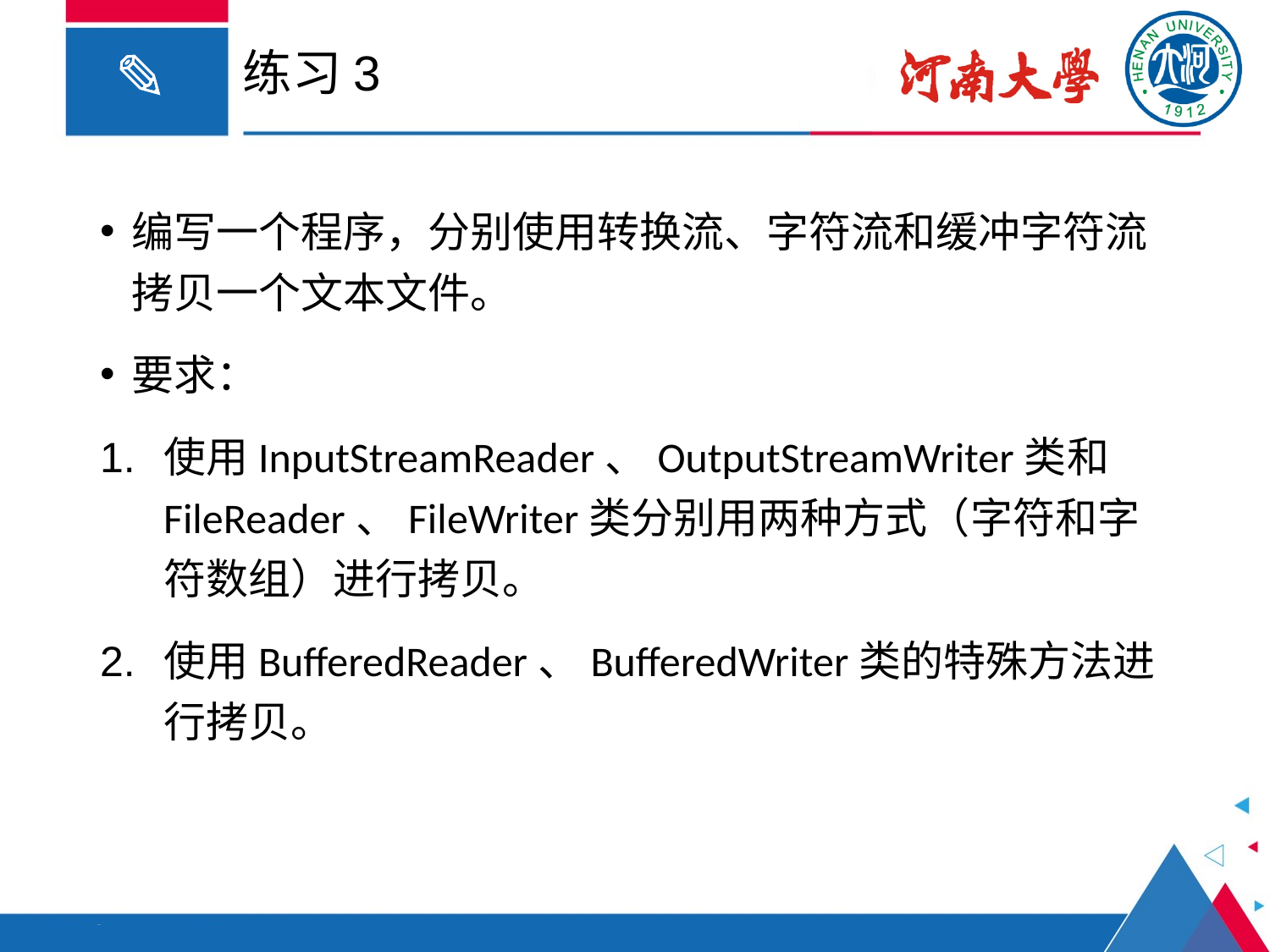

# 练习3
编写一个程序，分别使用转换流、字符流和缓冲字符流拷贝一个文本文件。
要求：
使用InputStreamReader、OutputStreamWriter类和FileReader、FileWriter类分别用两种方式（字符和字符数组）进行拷贝。
使用BufferedReader、BufferedWriter类的特殊方法进行拷贝。